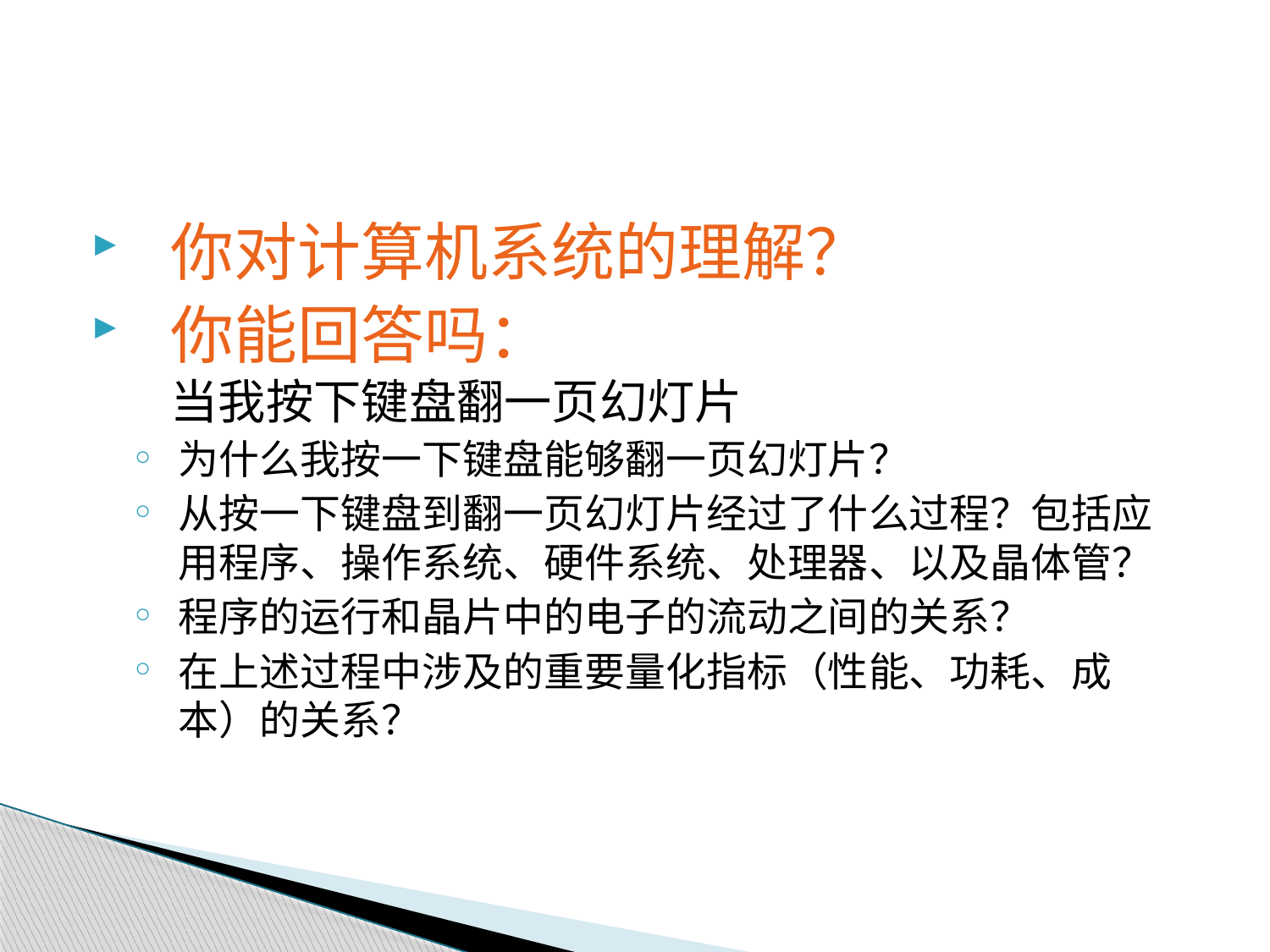

#
你对计算机系统的理解？
你能回答吗：
当我按下键盘翻一页幻灯片
为什么我按一下键盘能够翻一页幻灯片？
从按一下键盘到翻一页幻灯片经过了什么过程？包括应用程序、操作系统、硬件系统、处理器、以及晶体管？
程序的运行和晶片中的电子的流动之间的关系？
在上述过程中涉及的重要量化指标（性能、功耗、成本）的关系？